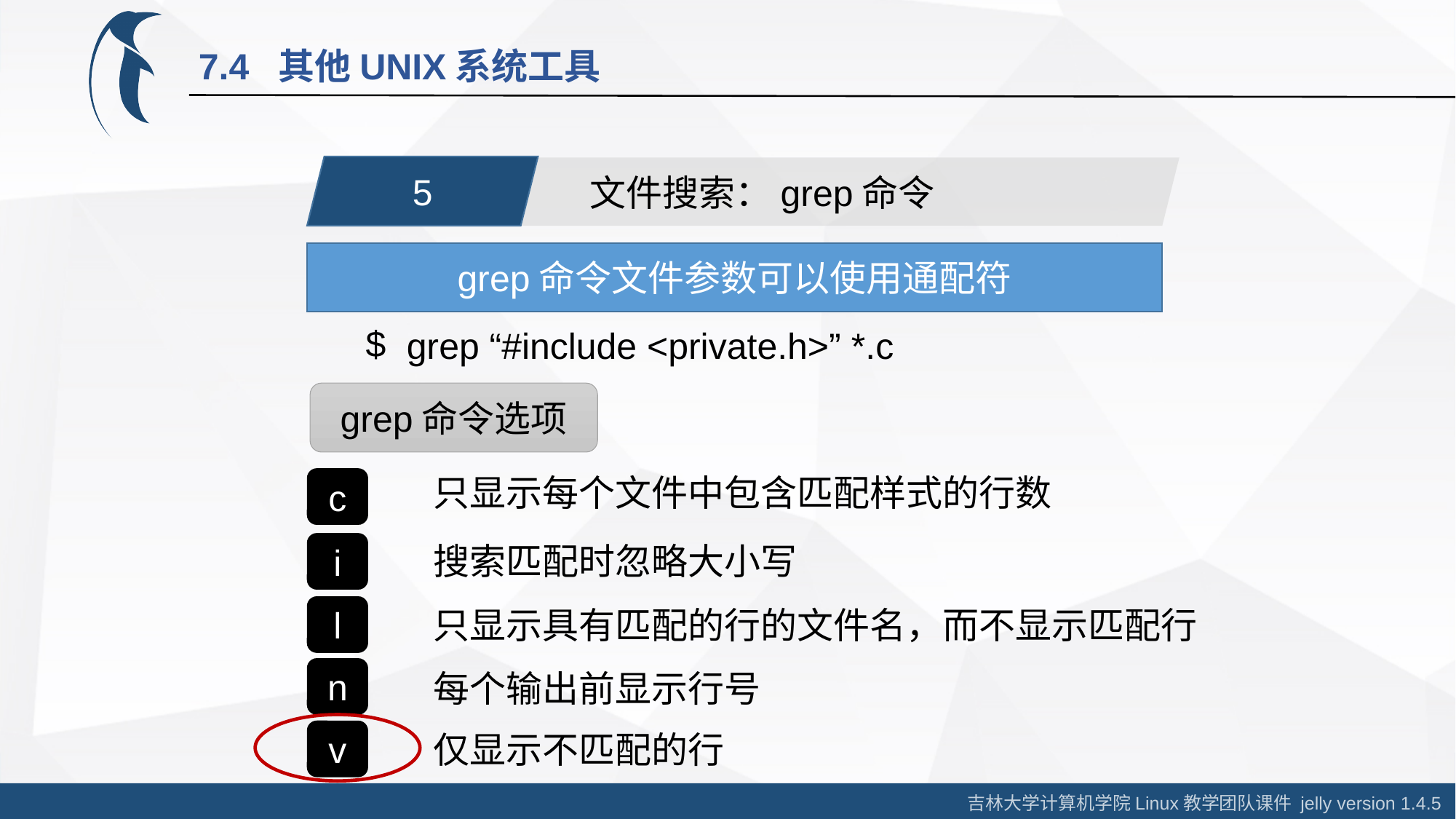

7.4  其他UNIX系统工具
5
文件搜索：grep命令
grep命令文件参数可以使用通配符
grep “#include <private.h>” *.c
grep命令选项
只显示每个文件中包含匹配样式的行数
c
搜索匹配时忽略大小写
i
l
只显示具有匹配的行的文件名，而不显示匹配行
n
每个输出前显示行号

仅显示不匹配的行
v